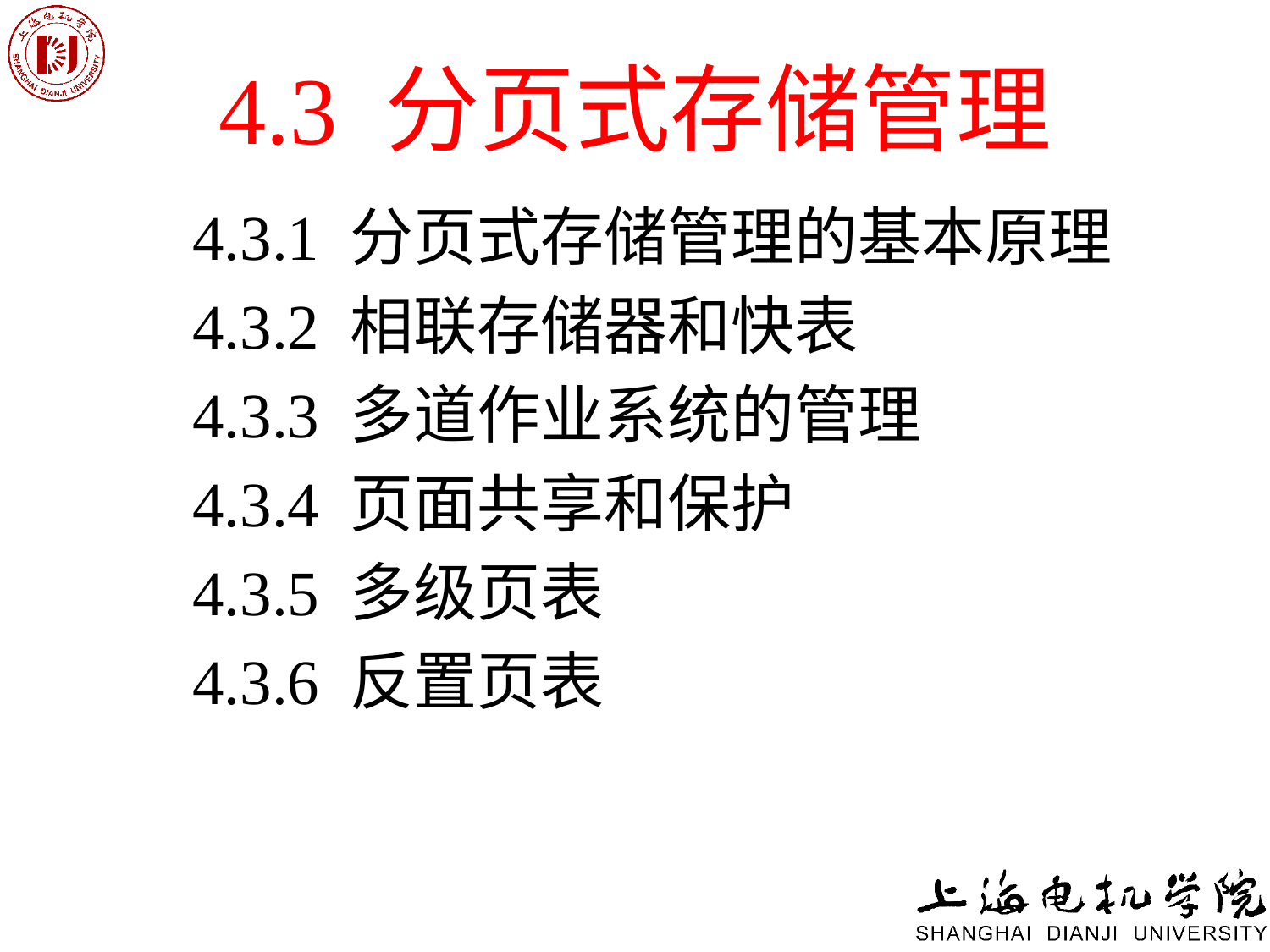

# 4.3 分页式存储管理
4.3.1 分页式存储管理的基本原理
4.3.2 相联存储器和快表
4.3.3 多道作业系统的管理
4.3.4 页面共享和保护
4.3.5 多级页表
4.3.6 反置页表